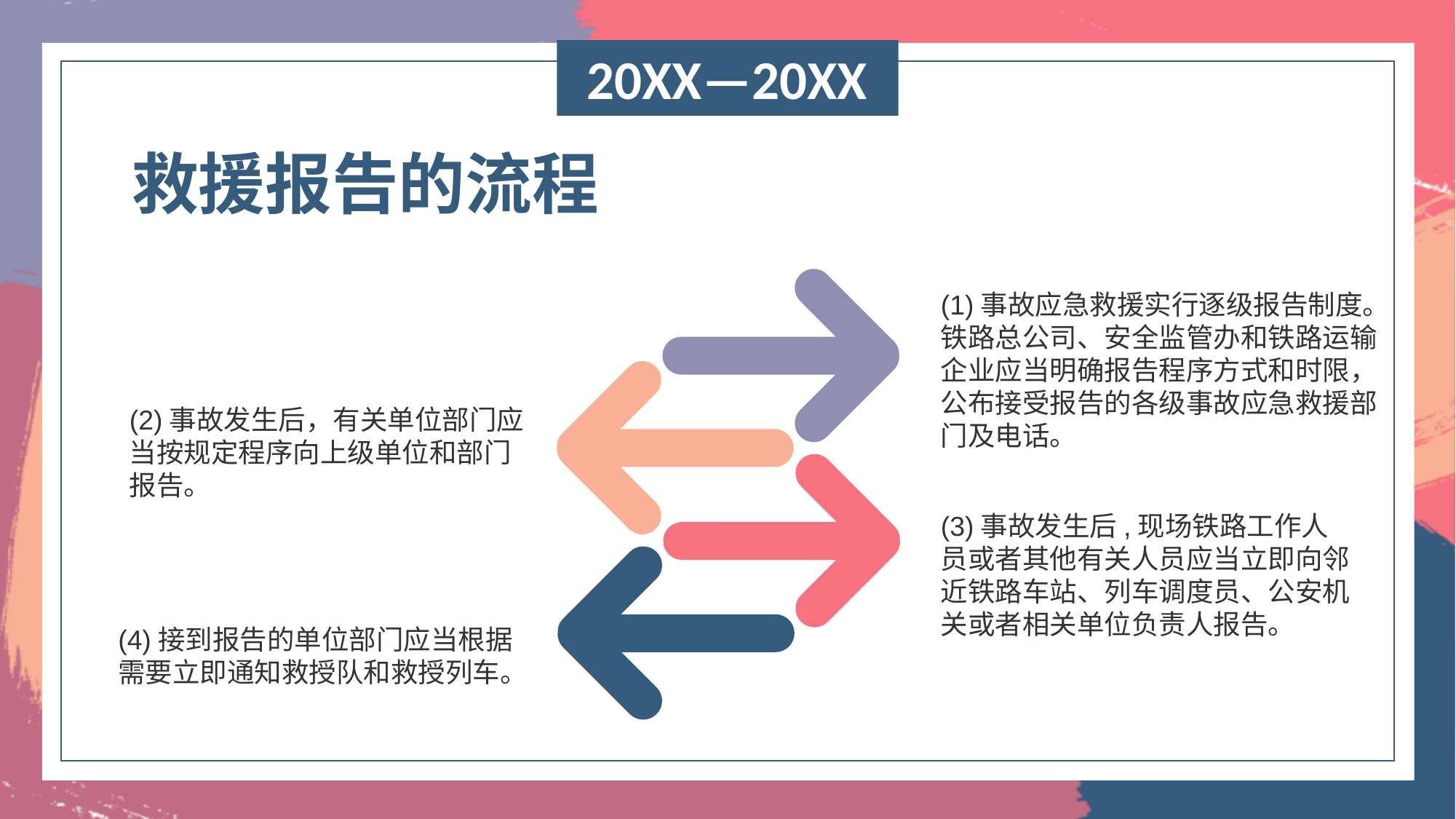

救援报告的流程

(1)事故应急救援实行逐级报告制度。铁路总公司、安全监管办和铁路运输企业应当明确报告程序方式和时限，公布接受报告的各级事故应急救援部门及电话。

(2)事故发生后，有关单位部门应当按规定程序向上级单位和部门报告。

(3)事故发生后,现场铁路工作人员或者其他有关人员应当立即向邻近铁路车站、列车调度员、公安机关或者相关单位负责人报告。

(4)接到报告的单位部门应当根据需要立即通知救授队和救授列车。